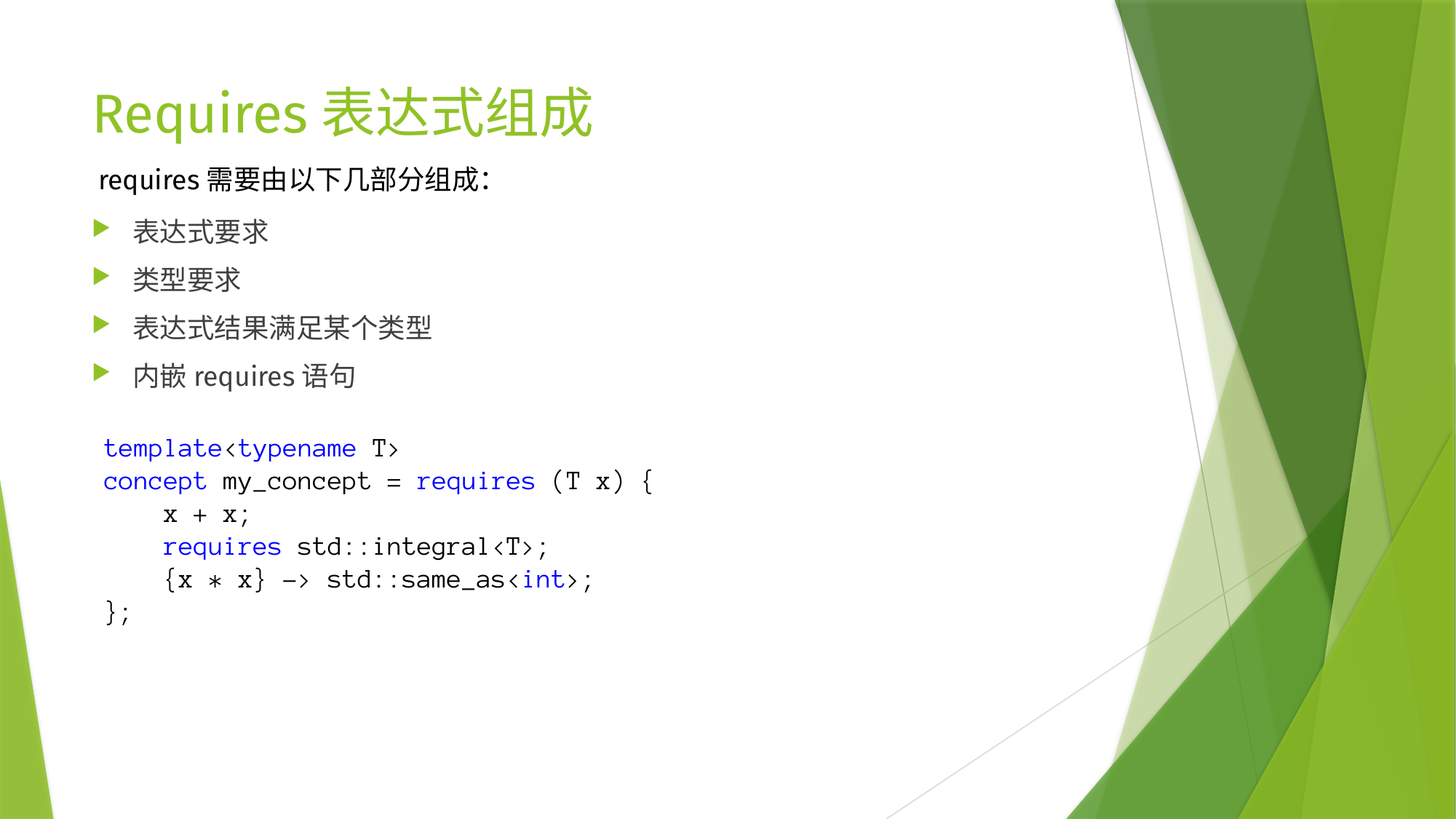

# Requires表达式组成
requires需要由以下几部分组成：
表达式要求
类型要求
表达式结果满足某个类型
内嵌requires语句

template<typename T>
concept my_concept = requires (T x) {
    x + x;
    requires std::integral<T>;
    {x * x} -> std::same_as<int>;
};